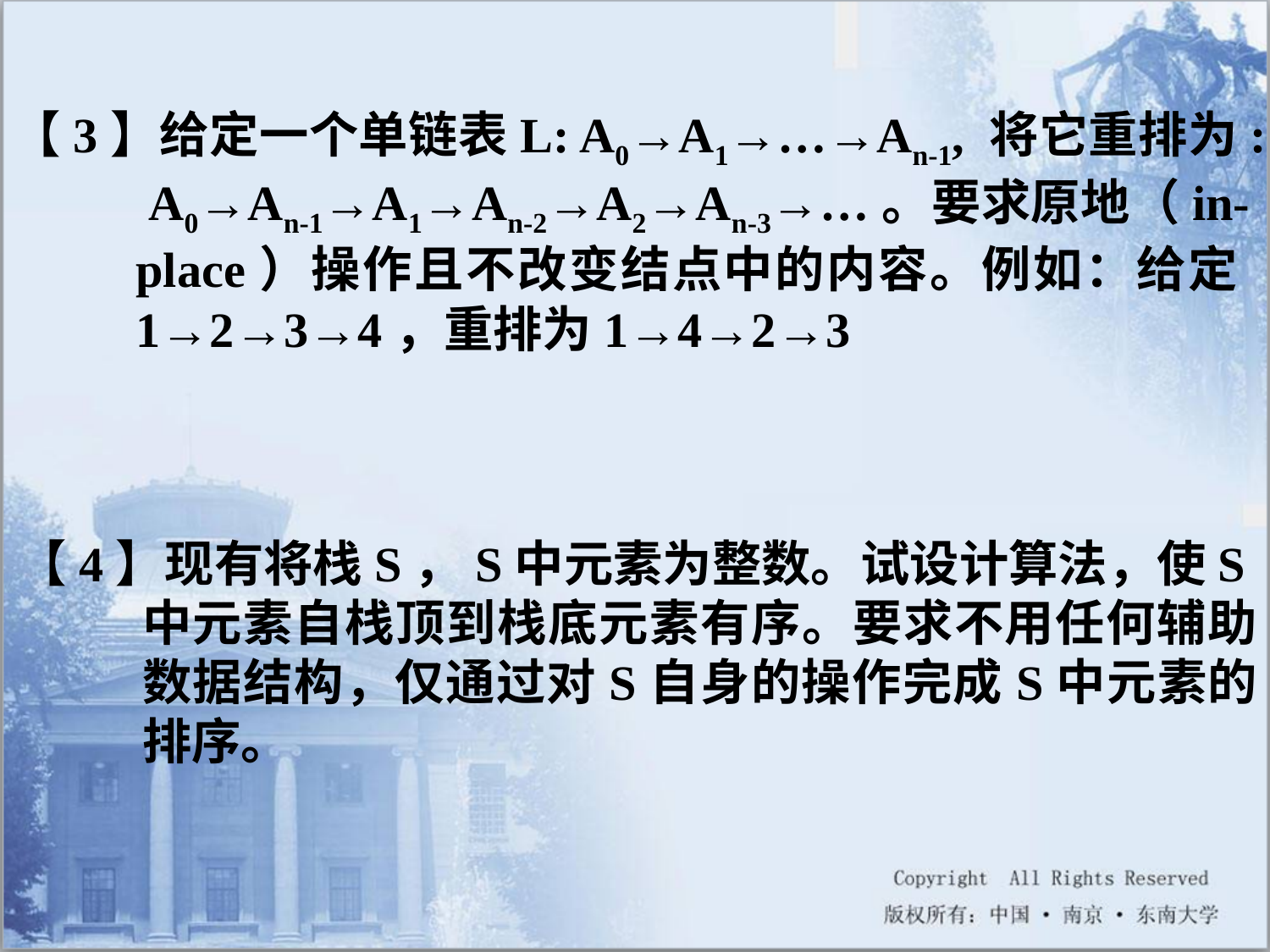

【3】给定一个单链表L: A0→A1→…→An-1, 将它重排为: A0→An-1→A1→An-2→A2→An-3→…。要求原地（in-place）操作且不改变结点中的内容。例如：给定1→2→3→4，重排为1→4→2→3
【4】现有将栈S，S中元素为整数。试设计算法，使S中元素自栈顶到栈底元素有序。要求不用任何辅助数据结构，仅通过对S自身的操作完成S中元素的排序。